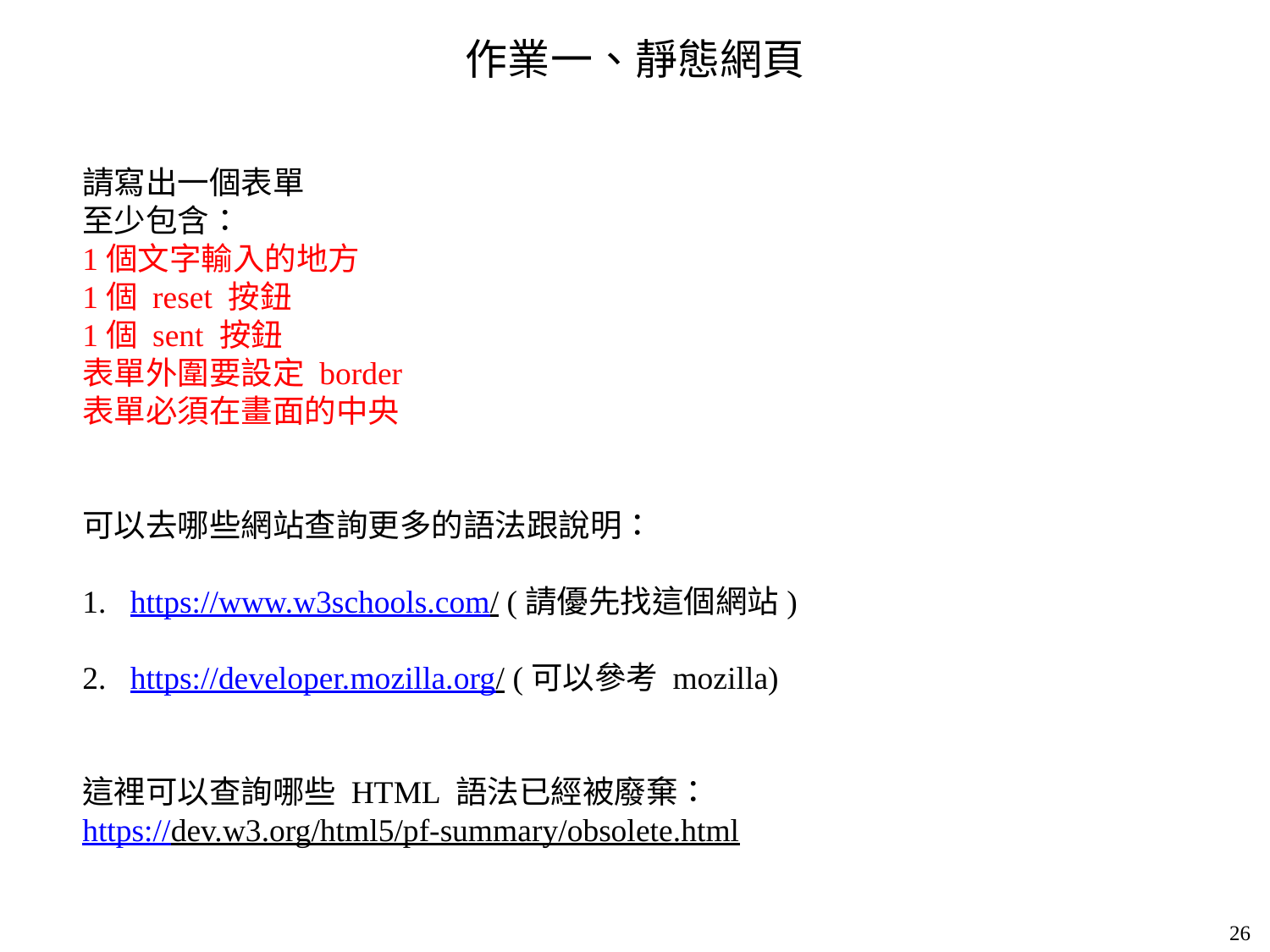

作業一、靜態網頁
請寫出一個表單
至少包含：
1個文字輸入的地方
1個 reset 按鈕
1個 sent 按鈕
表單外圍要設定 border
表單必須在畫面的中央

可以去哪些網站查詢更多的語法跟說明：

https://www.w3schools.com/ (請優先找這個網站)

https://developer.mozilla.org/ (可以參考 mozilla)

這裡可以查詢哪些 HTML 語法已經被廢棄：
https://dev.w3.org/html5/pf-summary/obsolete.html
26